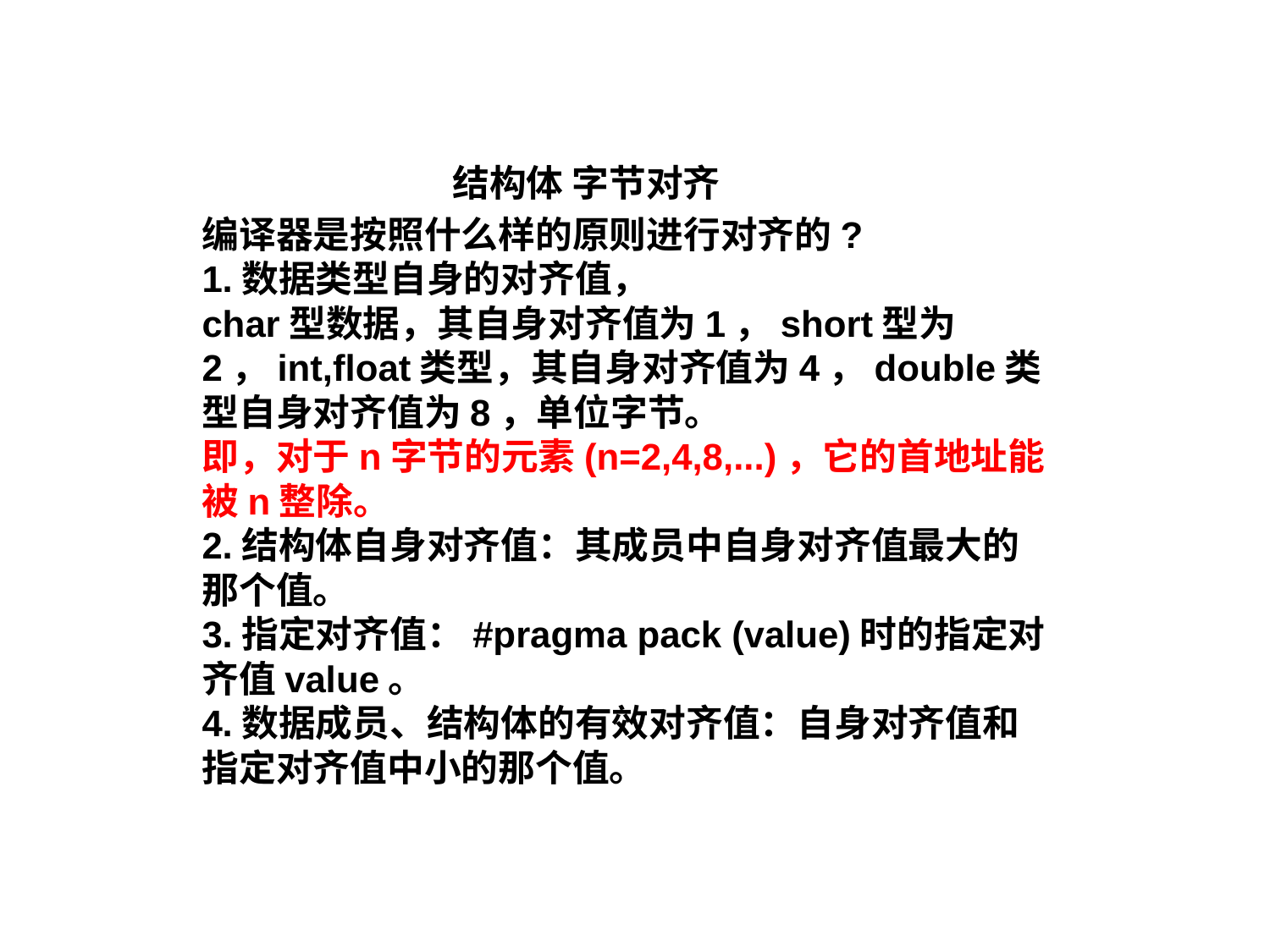

结构体 字节对齐
编译器是按照什么样的原则进行对齐的?
1.数据类型自身的对齐值，
char型数据，其自身对齐值为1，short型为2，int,float类型，其自身对齐值为4，double类型自身对齐值为8，单位字节。
即，对于n字节的元素(n=2,4,8,...)，它的首地址能被n整除。
2.结构体自身对齐值：其成员中自身对齐值最大的那个值。
3.指定对齐值：#pragma pack (value)时的指定对齐值value。
4.数据成员、结构体的有效对齐值：自身对齐值和指定对齐值中小的那个值。